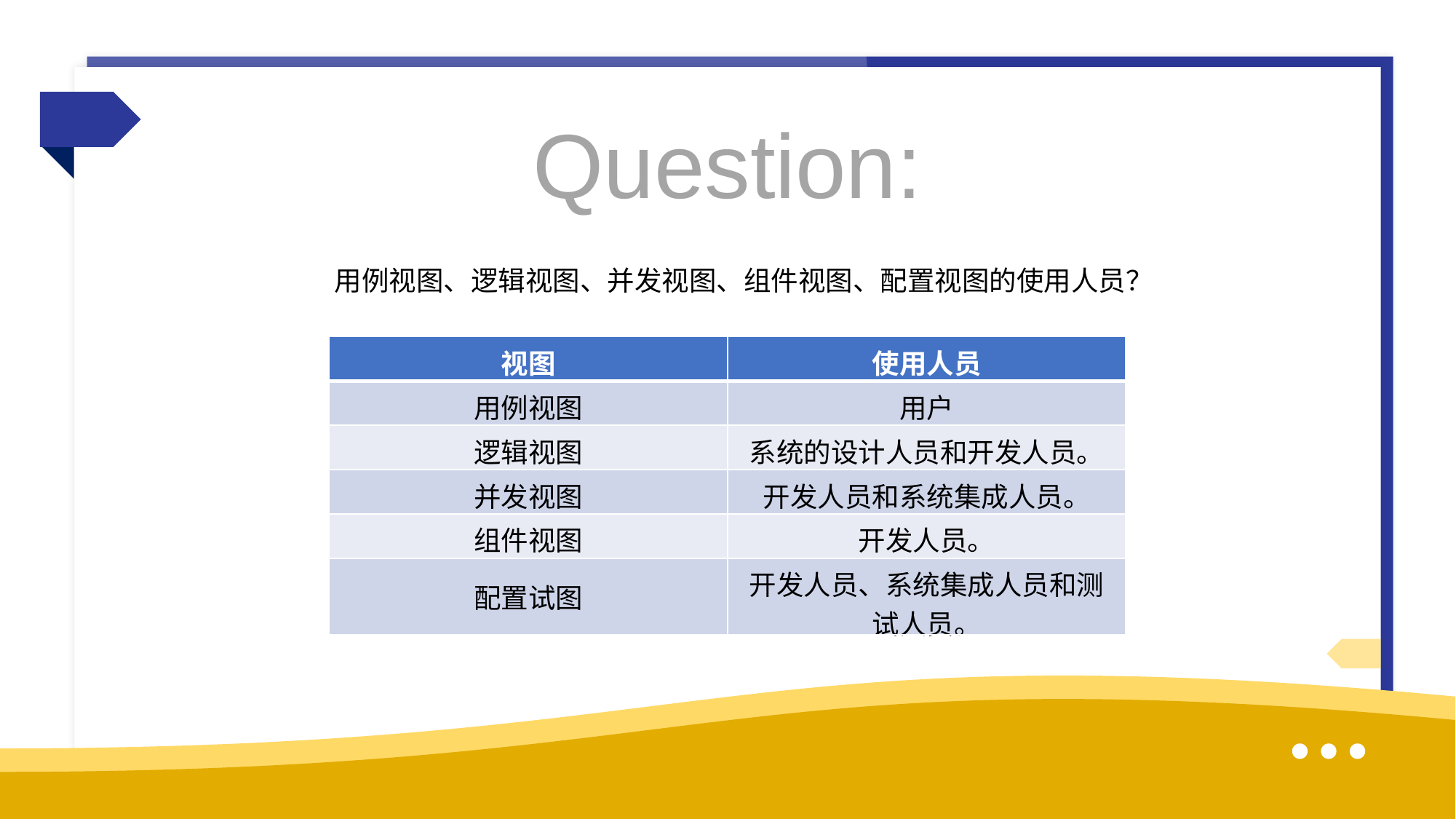

Question:
用例视图、逻辑视图、并发视图、组件视图、配置视图的使用人员？
| 视图 | 使用人员 |
| --- | --- |
| 用例视图 | 用户 |
| 逻辑视图 | 系统的设计人员和开发人员。 |
| 并发视图 | 开发人员和系统集成人员。 |
| 组件视图 | 开发人员。 |
| 配置试图 | 开发人员、系统集成人员和测试人员。 |